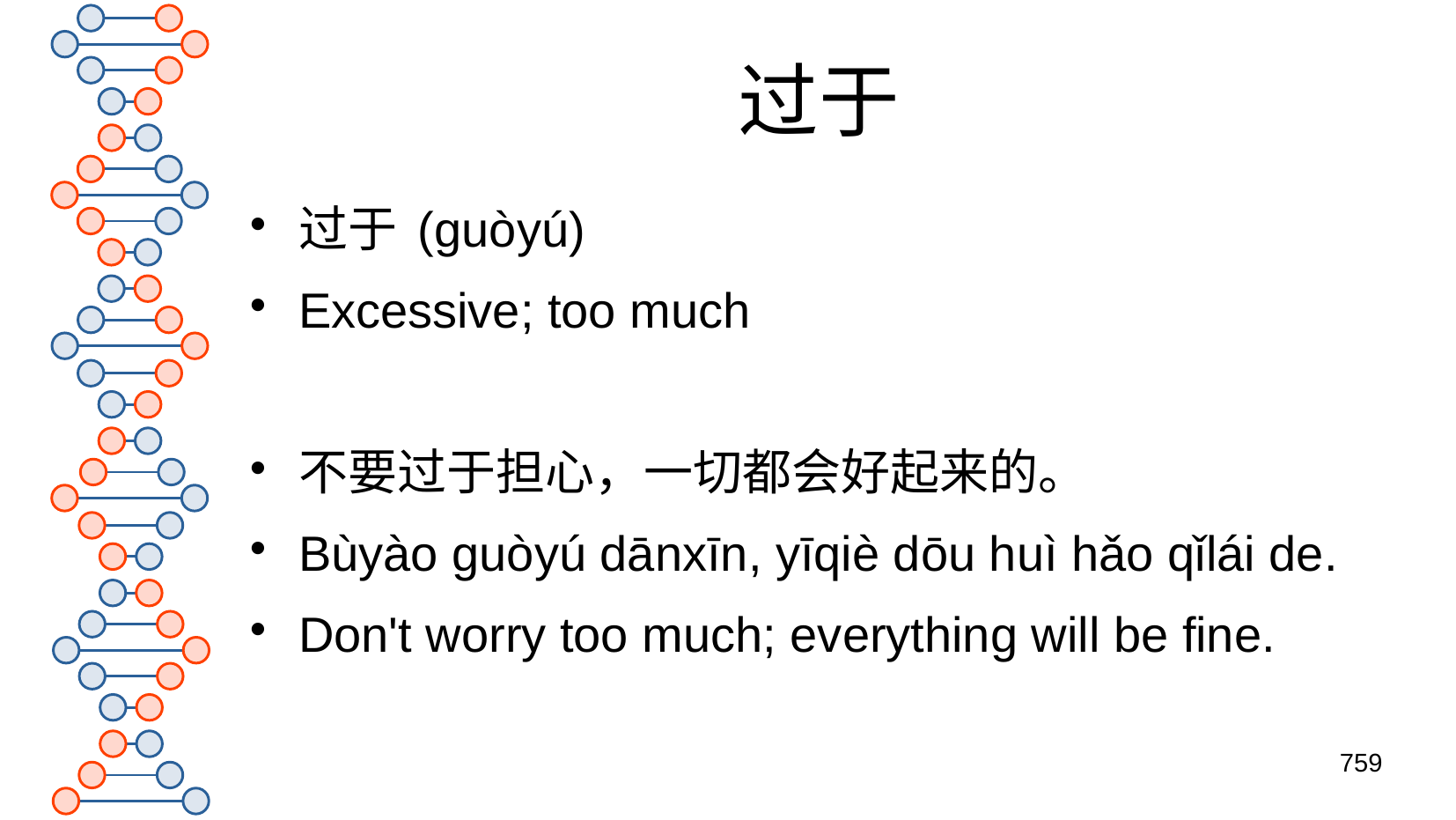

# 过于
过于 (guòyú)
Excessive; too much

不要过于担心，一切都会好起来的。
Bùyào guòyú dānxīn, yīqiè dōu huì hǎo qǐlái de.
Don't worry too much; everything will be fine.

759